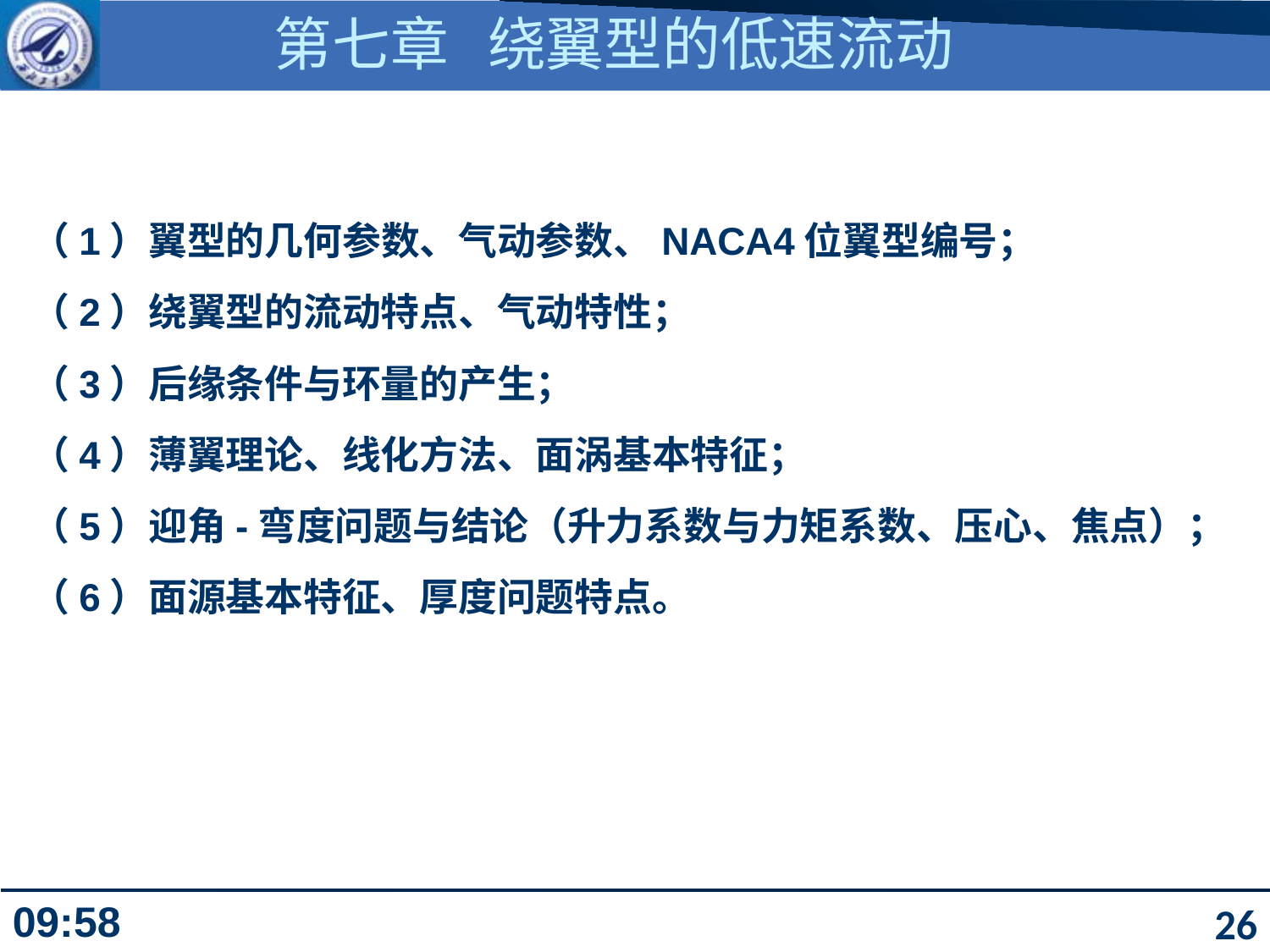

# 第七章   绕翼型的低速流动
（1）翼型的几何参数、气动参数、NACA4位翼型编号；
（2）绕翼型的流动特点、气动特性；
（3）后缘条件与环量的产生；
（4）薄翼理论、线化方法、面涡基本特征；
（5）迎角-弯度问题与结论（升力系数与力矩系数、压心、焦点）；
（6）面源基本特征、厚度问题特点。
26